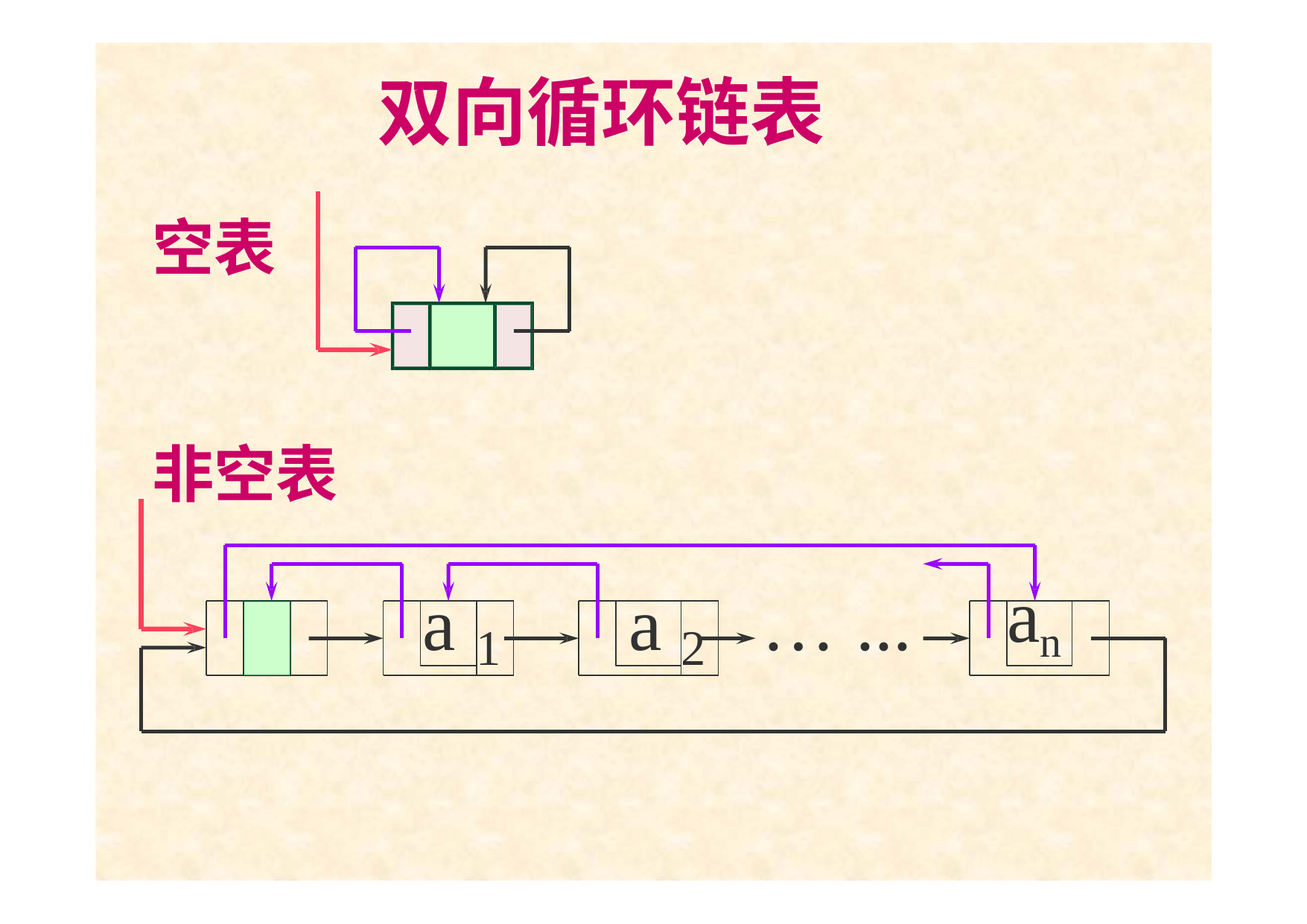

# 双向循环链表

空表

非空表

…	...

a
1

a
2

an